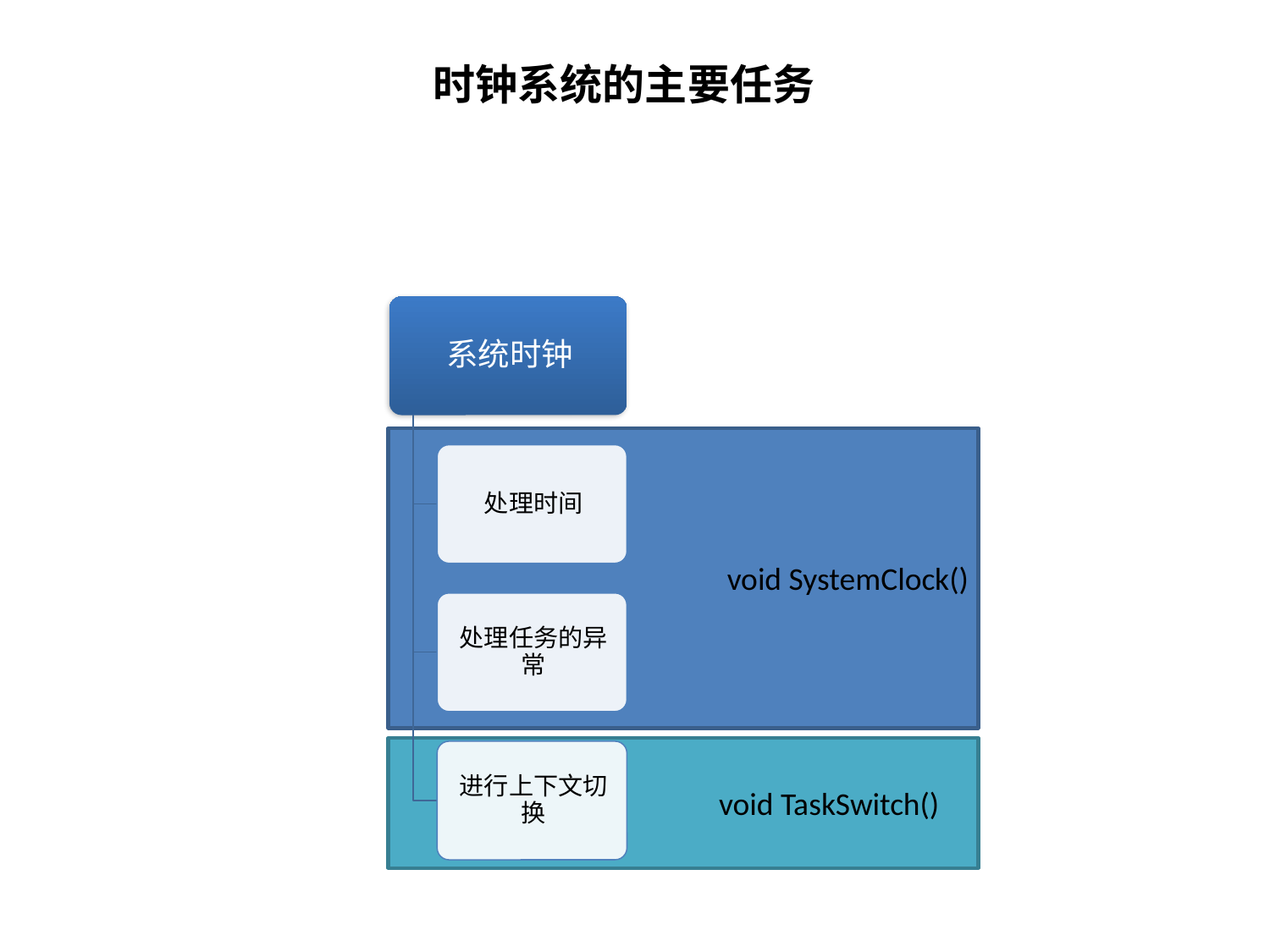

时钟系统的主要任务
系统时钟
处理时间
处理任务的异常
进行上下文切换

void SystemClock()

void TaskSwitch()